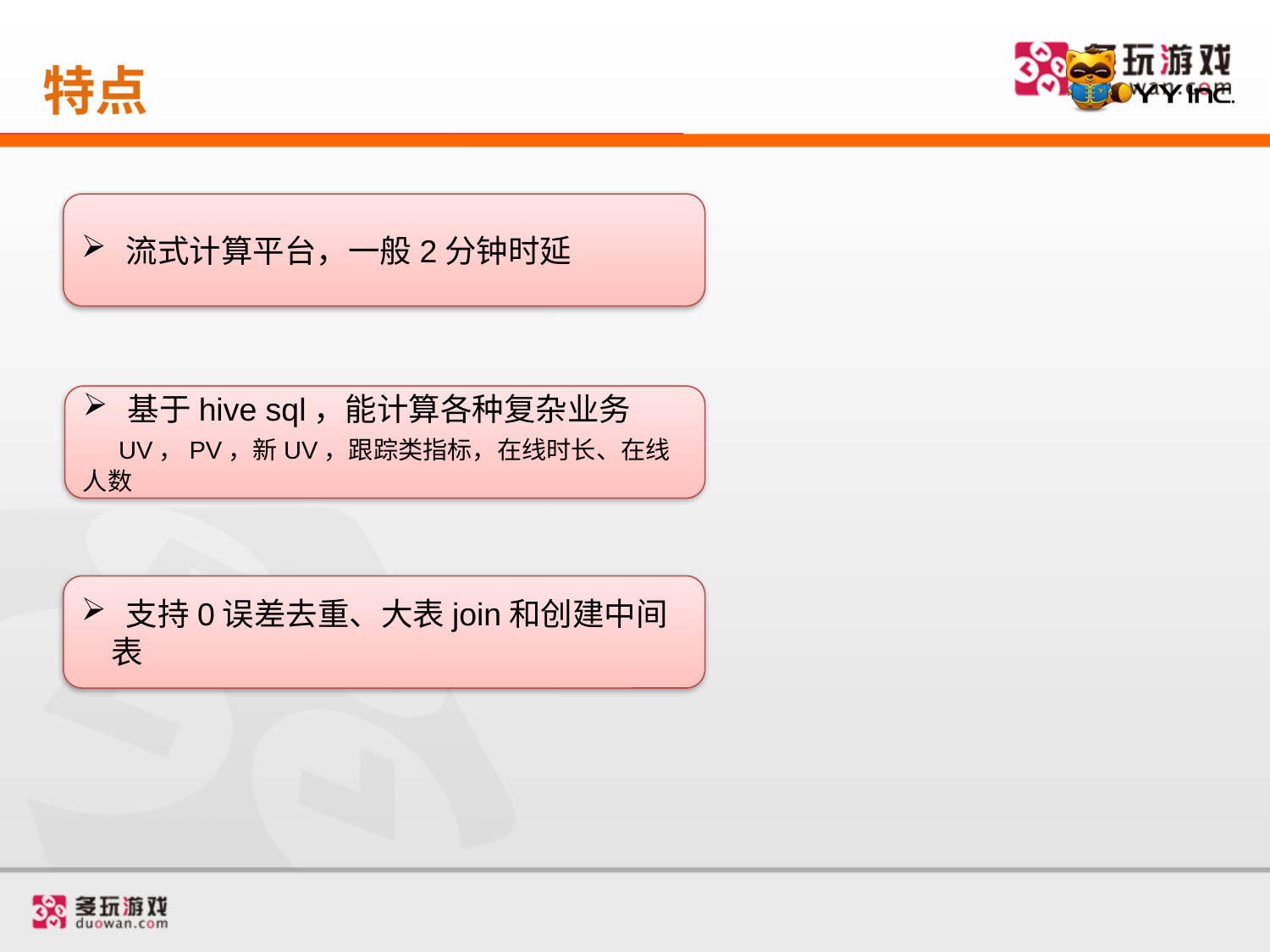

# 特点
 流式计算平台，一般2分钟时延
 基于hive sql，能计算各种复杂业务
    UV，PV，新UV，跟踪类指标，在线时长、在线人数
 支持0误差去重、大表join和创建中间表